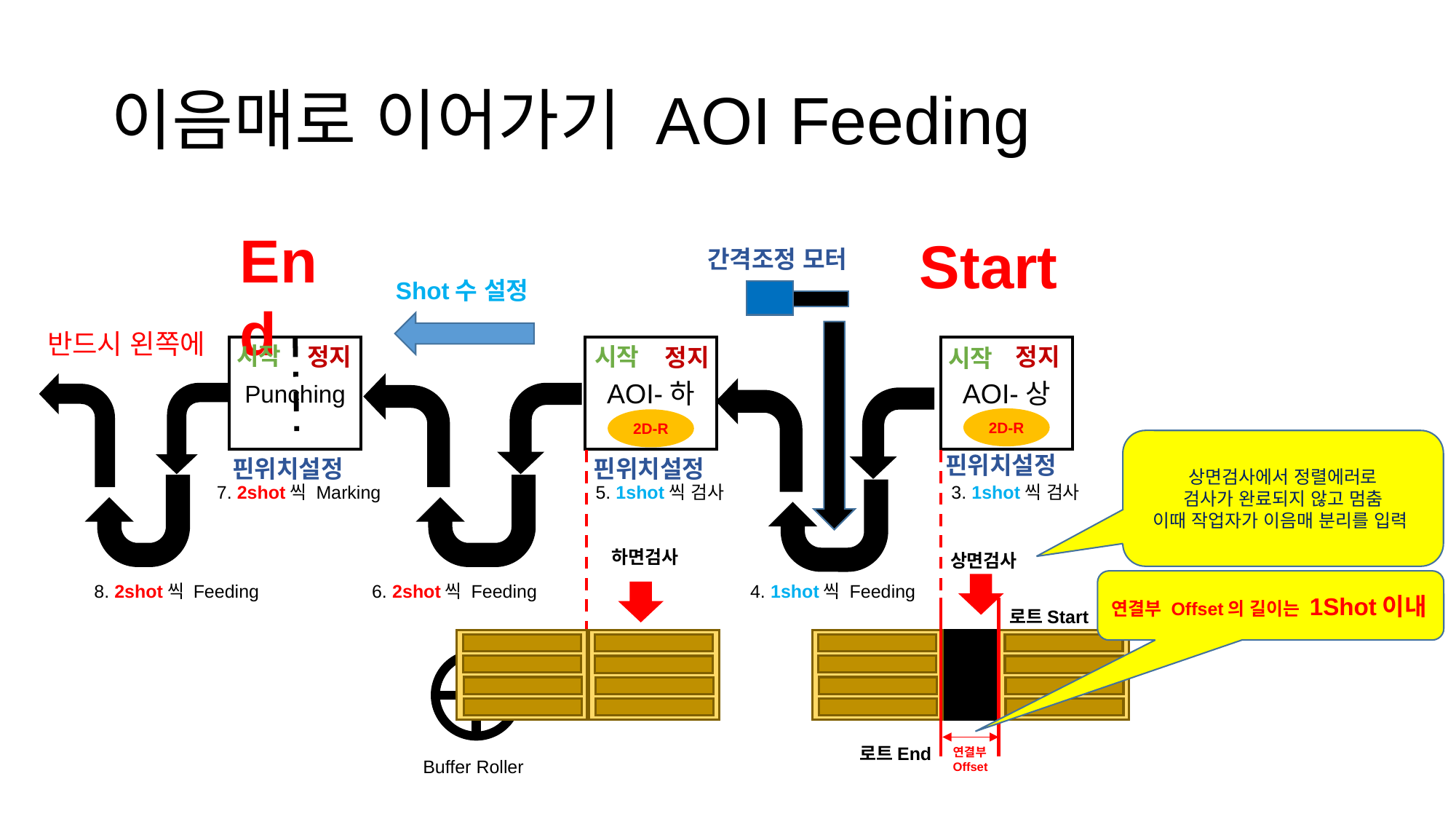

# 이음매로 이어가기 AOI Feeding
End
Start
Shot수 설정

반드시 왼쪽에
AOI-하
AOI-상
Punching

핀위치설정
핀위치설정
핀위치설정
7. 2shot씩 Marking
5. 1shot씩 검사
3. 1shot씩 검사
8. 2shot씩 Feeding
6. 2shot씩 Feeding
4. 1shot씩 Feeding

Buffer Roller
간격조정 모터

시작
정지
정지
시작
정지
시작

2D-R
2D-R
상면검사에서 정렬에러로
검사가 완료되지 않고 멈춤
이때 작업자가 이음매 분리를 입력
하면검사

상면검사
연결부 Offset의 길이는 1Shot이내

로트Start

로트End
연결부
Offset